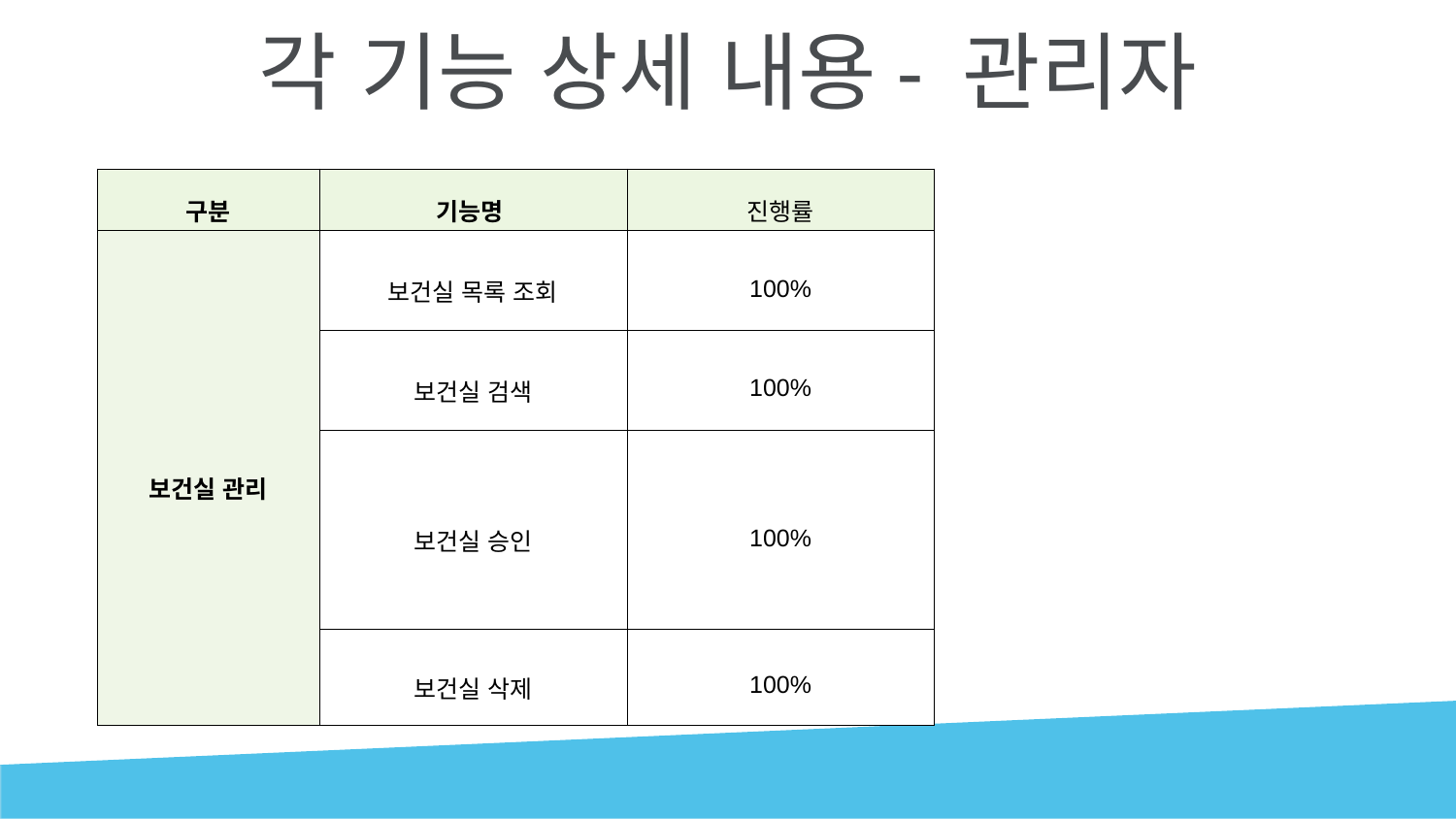

# 각 기능 상세 내용- 관리자
| 구분 | 기능명 | 진행률 |
| --- | --- | --- |
| 보건실 관리 | 보건실 목록 조회 | 100% |
|  | 보건실 검색 | 100% |
|  | 보건실 승인 | 100% |
|  | 보건실 삭제 | 100% |